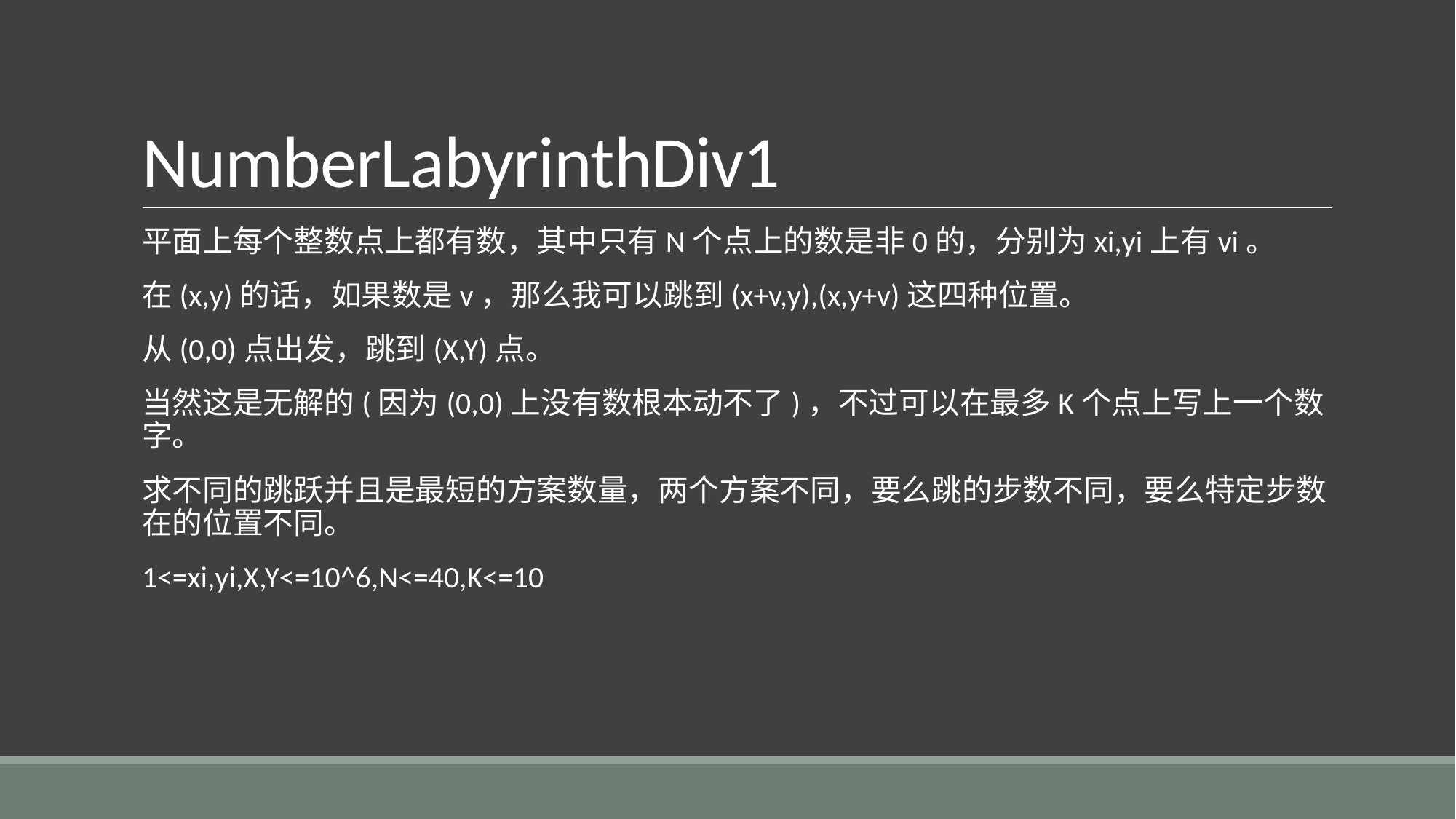

# NumberLabyrinthDiv1
平面上每个整数点上都有数，其中只有N个点上的数是非0的，分别为xi,yi上有vi。
在(x,y)的话，如果数是v，那么我可以跳到(x+v,y),(x,y+v)这四种位置。
从(0,0)点出发，跳到(X,Y)点。
当然这是无解的(因为(0,0)上没有数根本动不了)，不过可以在最多K个点上写上一个数字。
求不同的跳跃并且是最短的方案数量，两个方案不同，要么跳的步数不同，要么特定步数在的位置不同。
1<=xi,yi,X,Y<=10^6,N<=40,K<=10